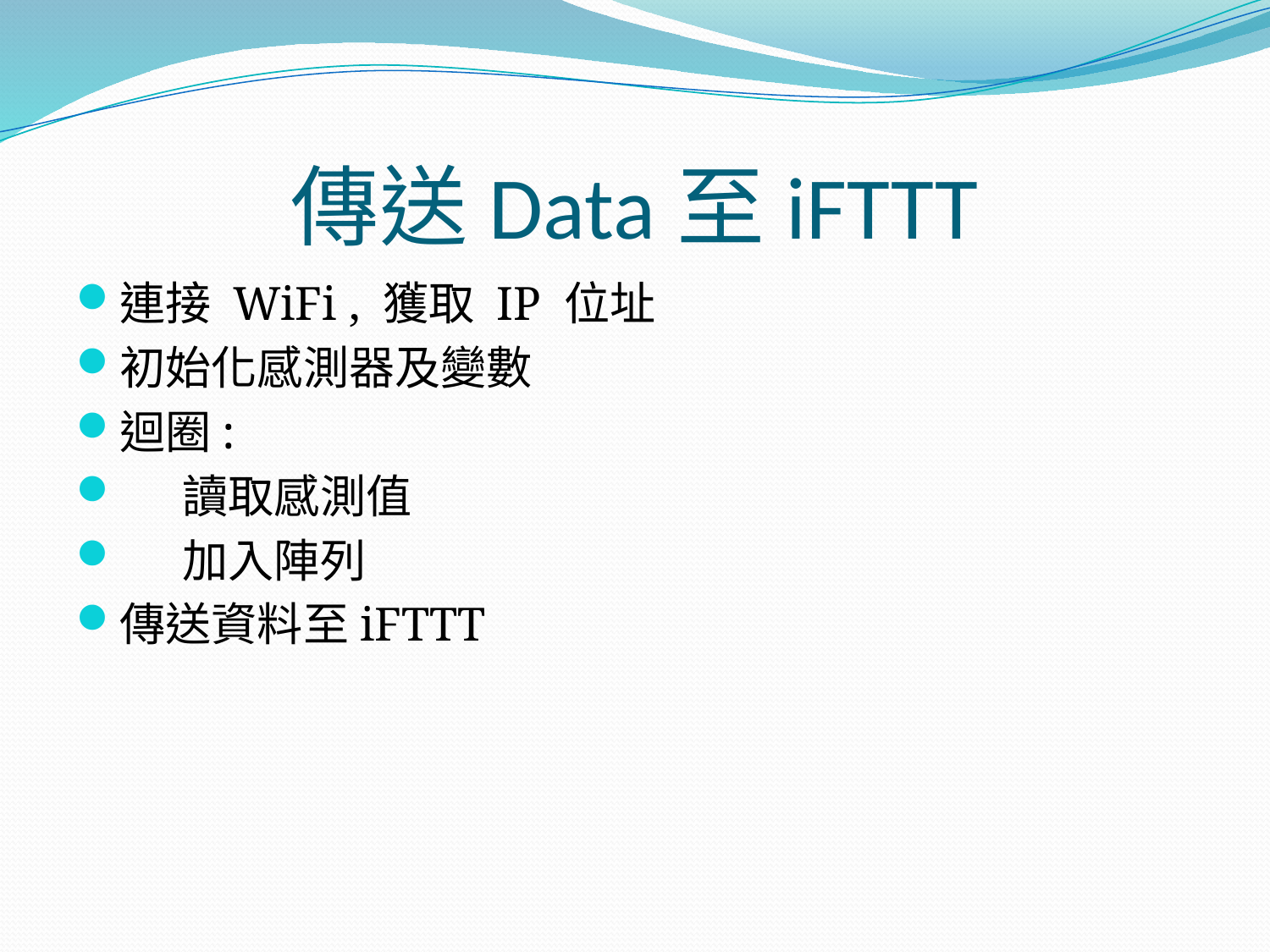

# 傳送Data至iFTTT
連接 WiFi , 獲取 IP 位址
初始化感測器及變數
迴圈:
     讀取感測值
     加入陣列
傳送資料至iFTTT